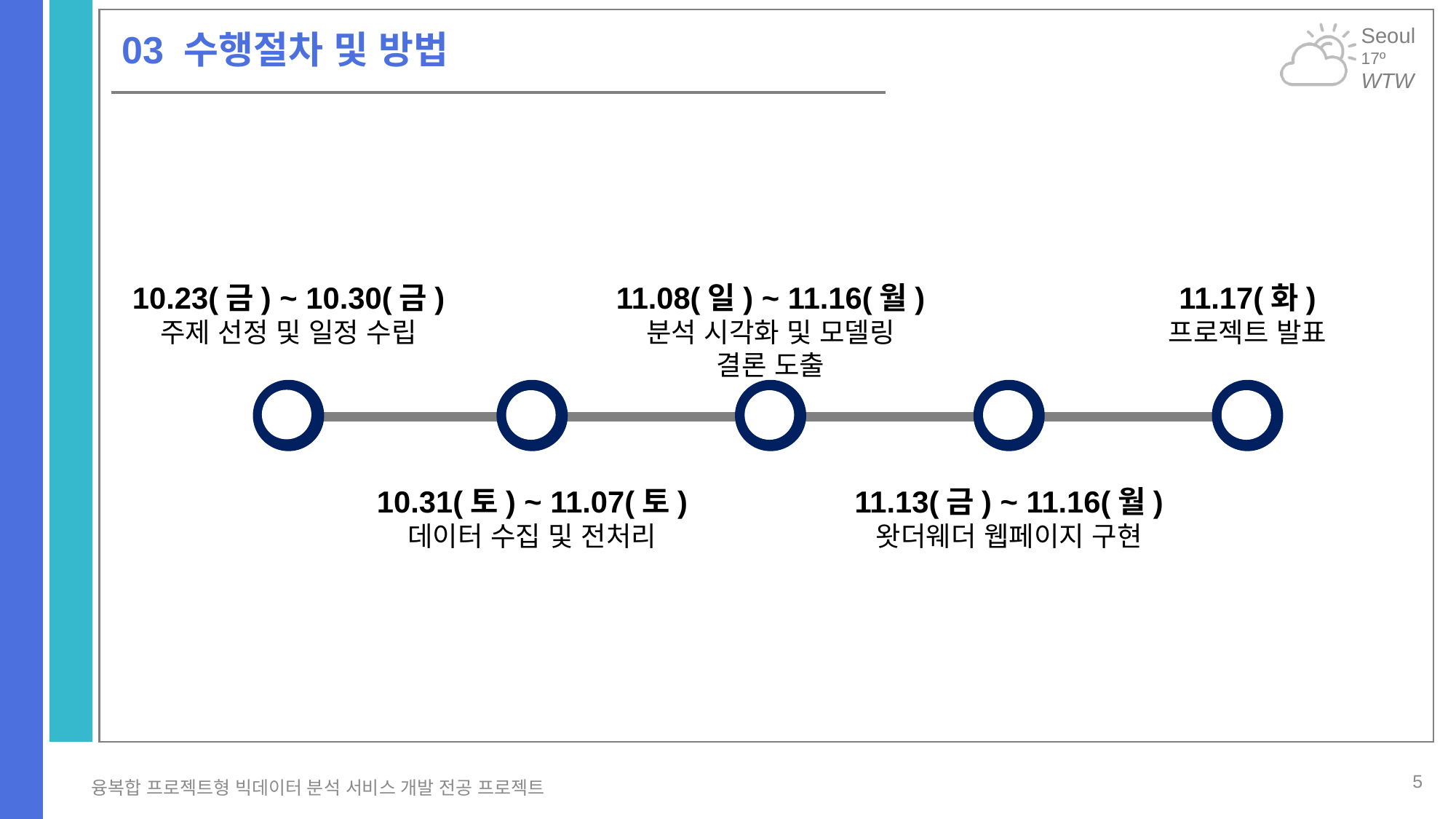

# 03 수행절차 및 방법
10.23(금) ~ 10.30(금)
주제 선정 및 일정 수립

11.08(일) ~ 11.16(월)
분석 시각화 및 모델링
결론 도출

11.17(화)
프로젝트 발표

10.31(토) ~ 11.07(토)
데이터 수집 및 전처리
11.13(금) ~ 11.16(월)
왓더웨더 웹페이지 구현
5
융복합 프로젝트형 빅데이터 분석 서비스 개발 전공 프로젝트